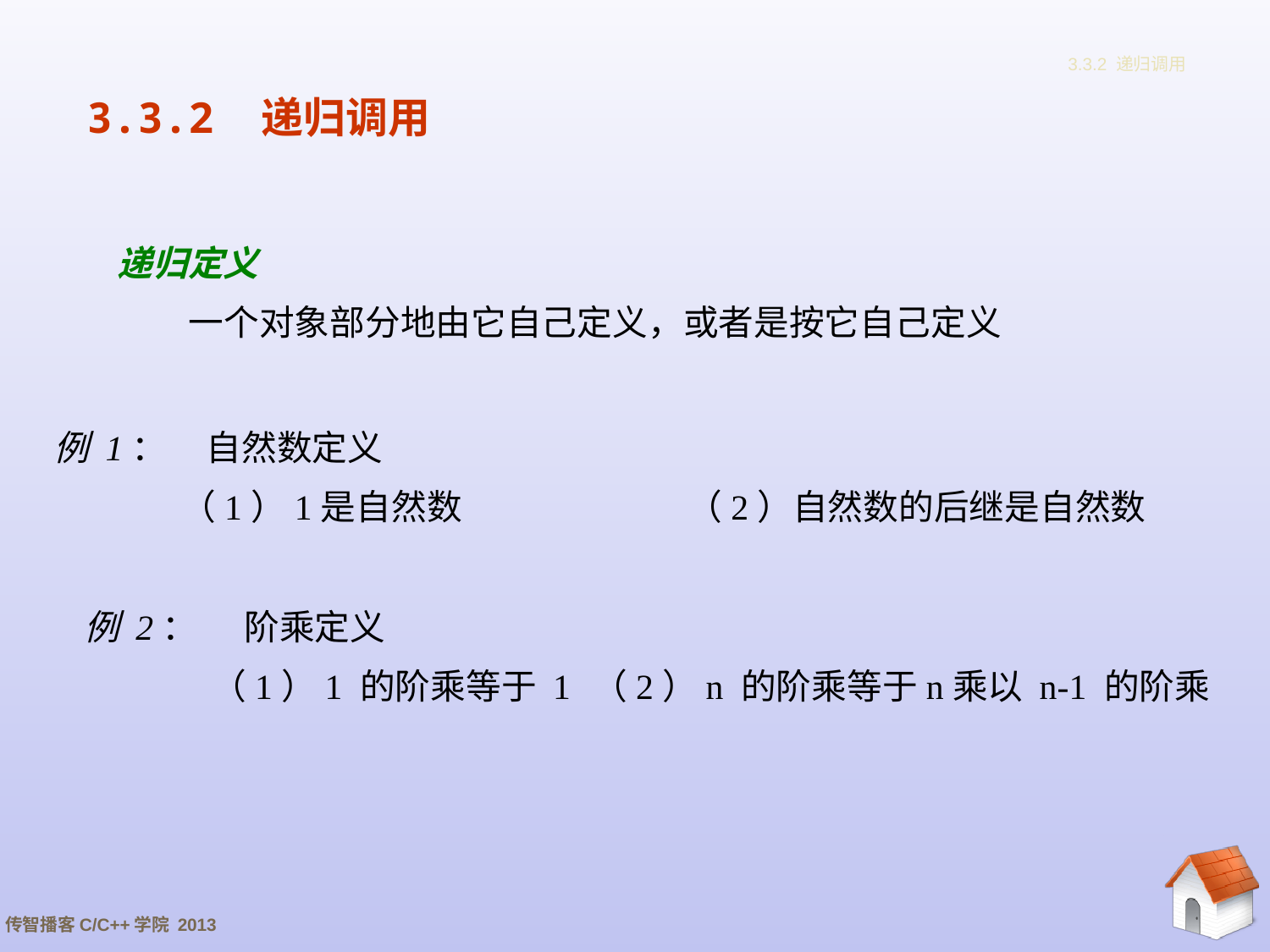

# 3.3.2 递归调用
3.3.2	递归调用
递归定义
        一个对象部分地由它自己定义，或者是按它自己定义
例 1：     自然数定义
	（1）1是自然数	                （2）自然数的后继是自然数
例 2：      阶乘定义
	（1）1 的阶乘等于 1	（2）n 的阶乘等于n乘以 n-1 的阶乘